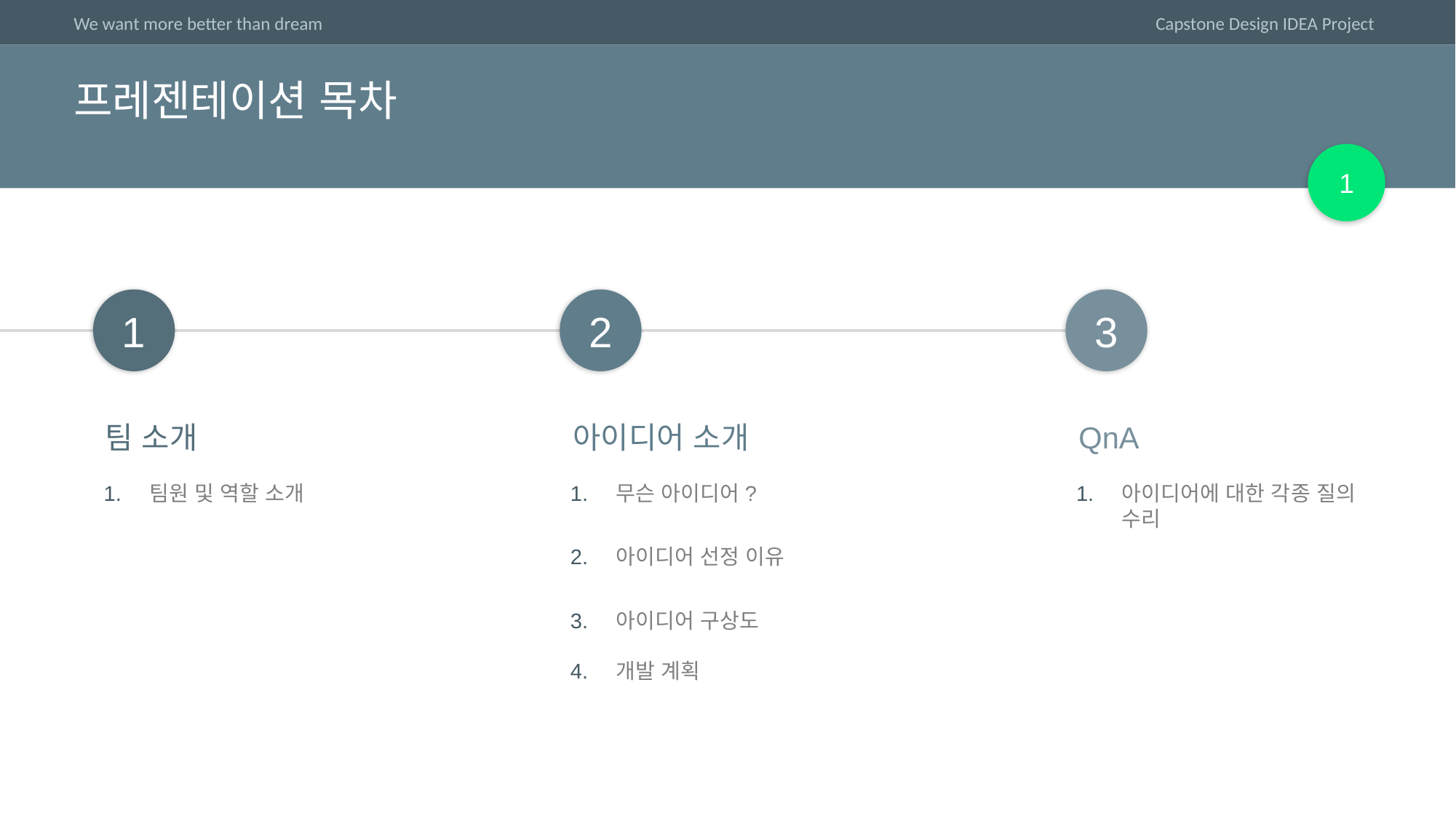

# 프레젠테이션 목차
1
1
팀 소개
팀원 및 역할 소개
2
아이디어 소개
무슨 아이디어?

아이디어 선정 이유

아이디어 구상도

개발 계획

3
QnA
아이디어에 대한 각종 질의 수리